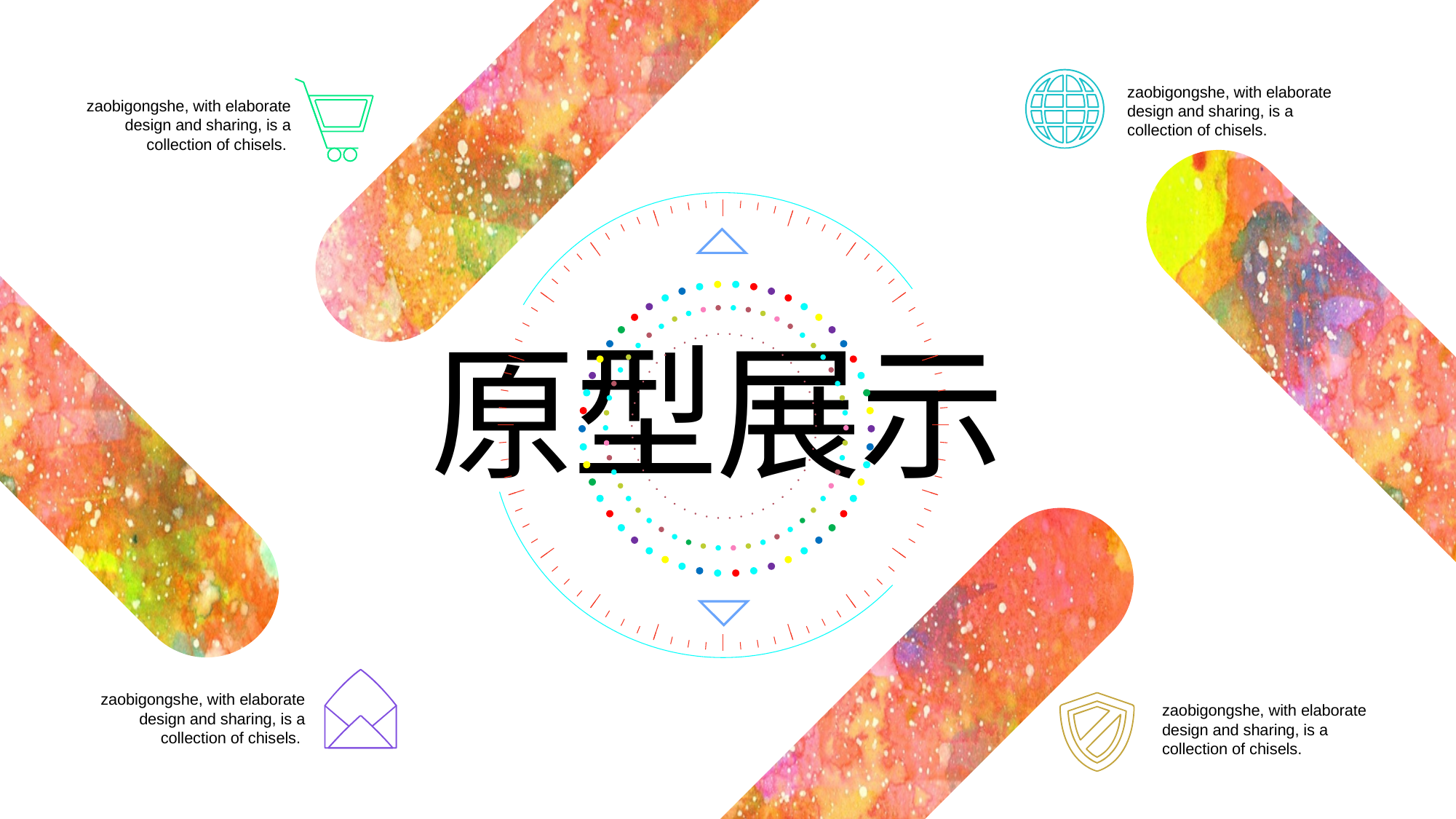

zaobigongshe, with elaborate design and sharing, is a collection of chisels.

zaobigongshe, with elaborate design and sharing, is a collection of chisels.

原型展示

zaobigongshe, with elaborate design and sharing, is a collection of chisels.

zaobigongshe, with elaborate design and sharing, is a collection of chisels.